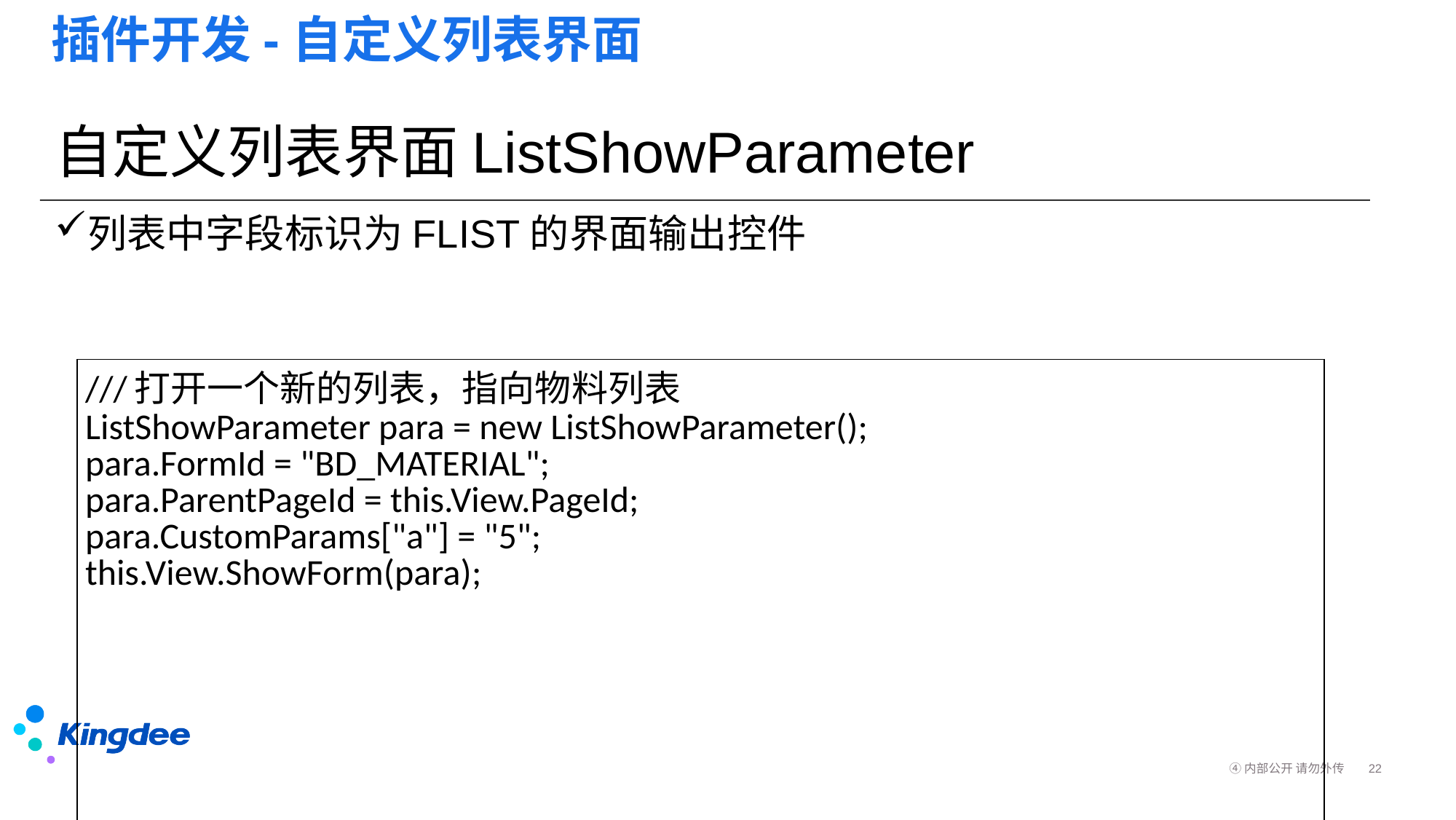

# 插件开发-自定义列表界面
自定义列表界面ListShowParameter

列表中字段标识为FLIST的界面输出控件

| ///打开一个新的列表，指向物料列表 ListShowParameter para = new ListShowParameter(); para.FormId = "BD\_MATERIAL"; para.ParentPageId = this.View.PageId; para.CustomParams["a"] = "5"; this.View.ShowForm(para); |
| --- |